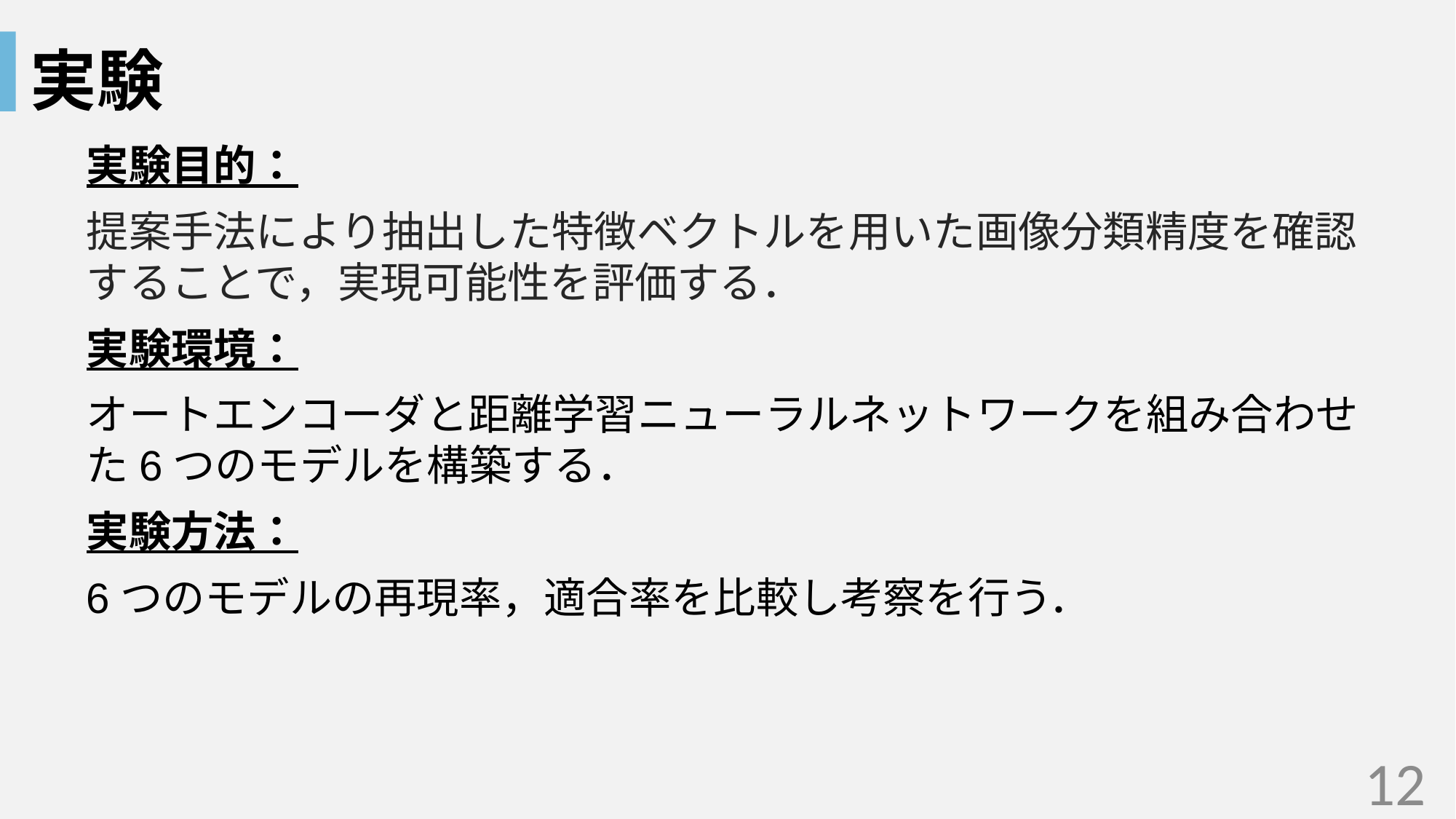

# 実験
実験目的：
提案手法により抽出した特徴ベクトルを用いた画像分類精度を確認することで，実現可能性を評価する．
実験環境：
オートエンコーダと距離学習ニューラルネットワークを組み合わせた6つのモデルを構築する．
実験方法：
6つのモデルの再現率，適合率を比較し考察を行う．
12